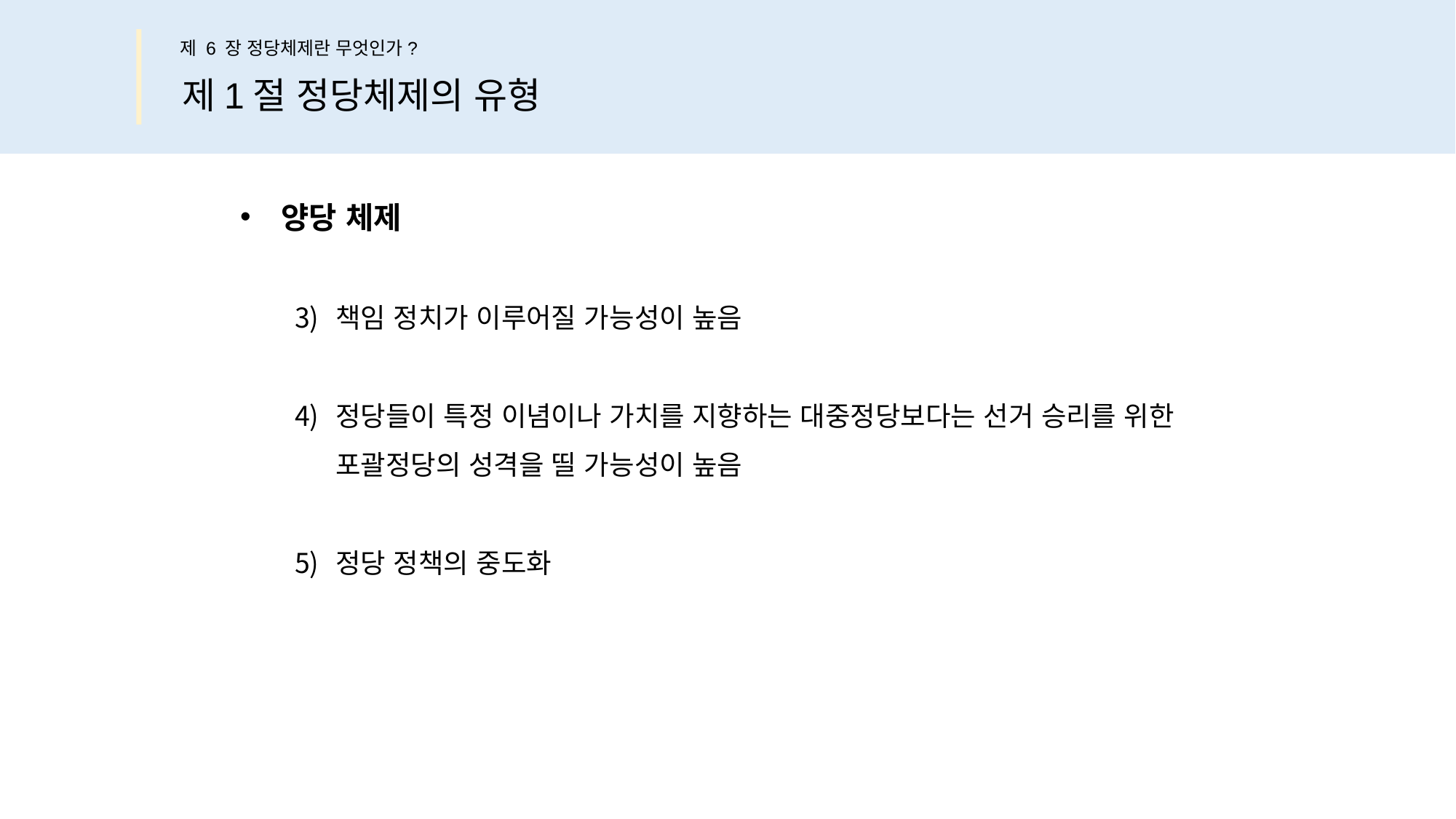

제 6 장 정당체제란 무엇인가?
제1절 정당체제의 유형
양당 체제

책임 정치가 이루어질 가능성이 높음

정당들이 특정 이념이나 가치를 지향하는 대중정당보다는 선거 승리를 위한
포괄정당의 성격을 띨 가능성이 높음

정당 정책의 중도화